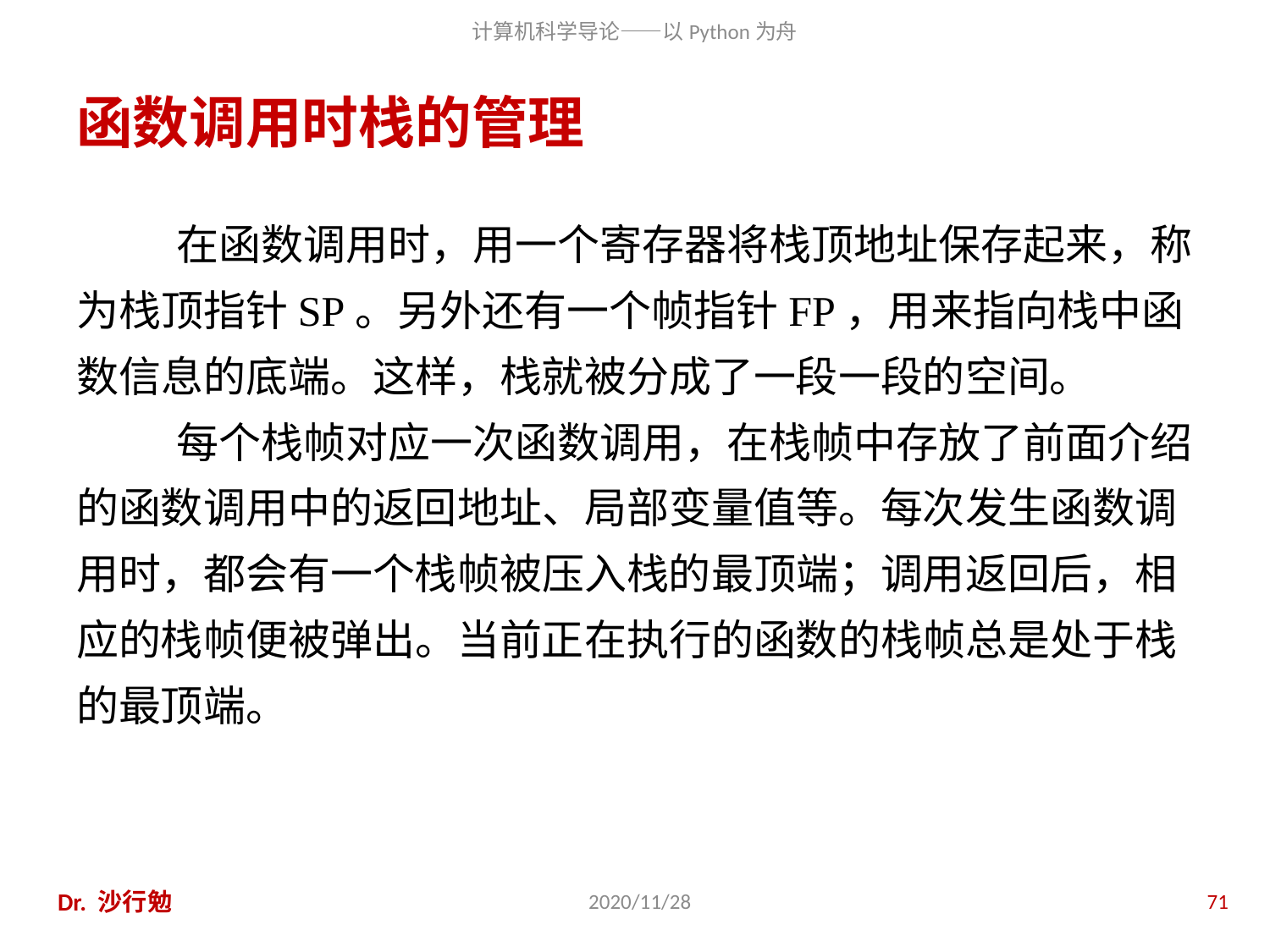

# 函数调用时栈的管理
在函数调用时，用一个寄存器将栈顶地址保存起来，称为栈顶指针SP。另外还有一个帧指针FP，用来指向栈中函数信息的底端。这样，栈就被分成了一段一段的空间。
每个栈帧对应一次函数调用，在栈帧中存放了前面介绍的函数调用中的返回地址、局部变量值等。每次发生函数调用时，都会有一个栈帧被压入栈的最顶端；调用返回后，相应的栈帧便被弹出。当前正在执行的函数的栈帧总是处于栈的最顶端。
Dr. 沙行勉
2020/11/28
71